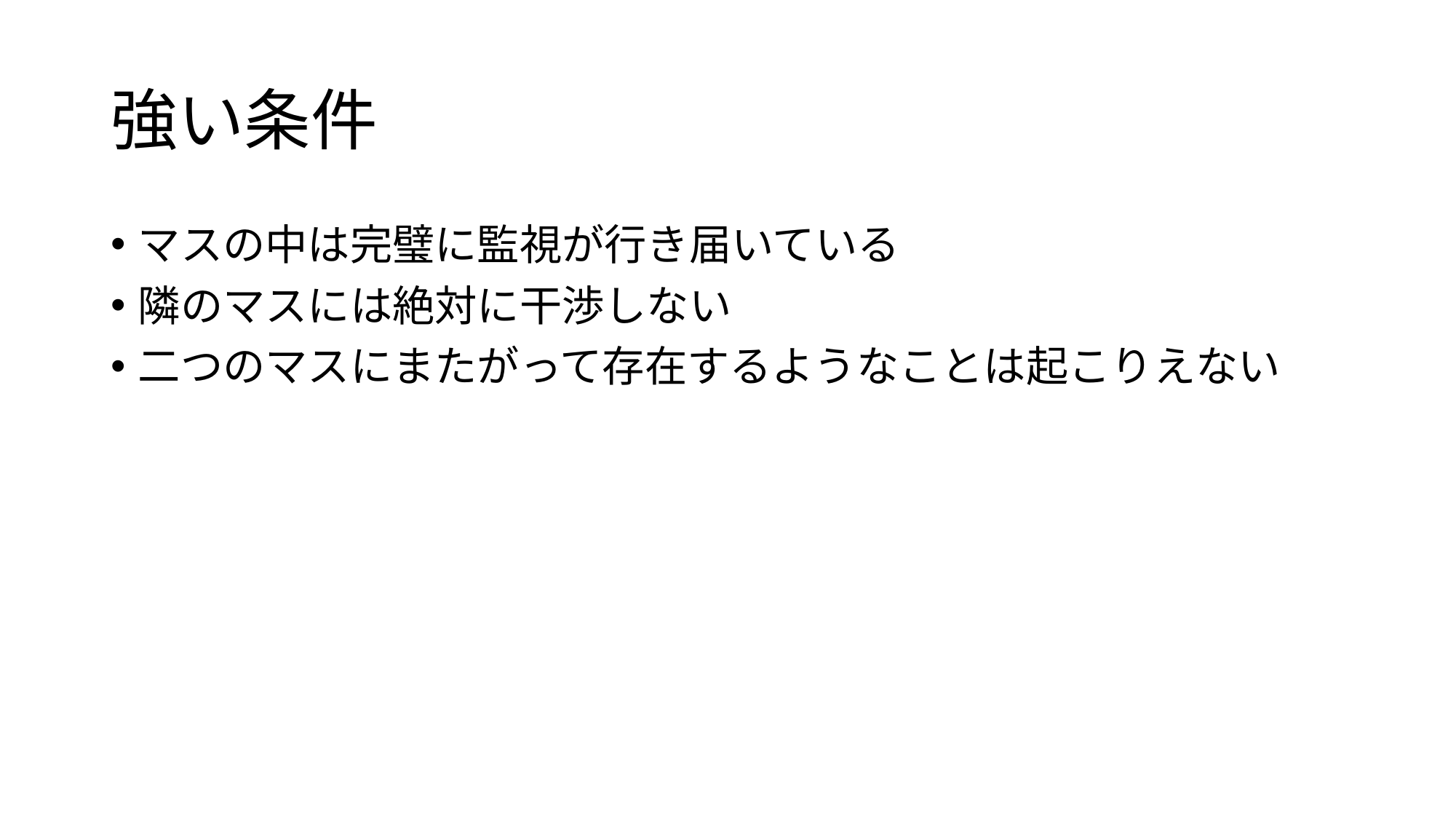

# 強い条件
マスの中は完璧に監視が行き届いている
隣のマスには絶対に干渉しない
二つのマスにまたがって存在するようなことは起こりえない